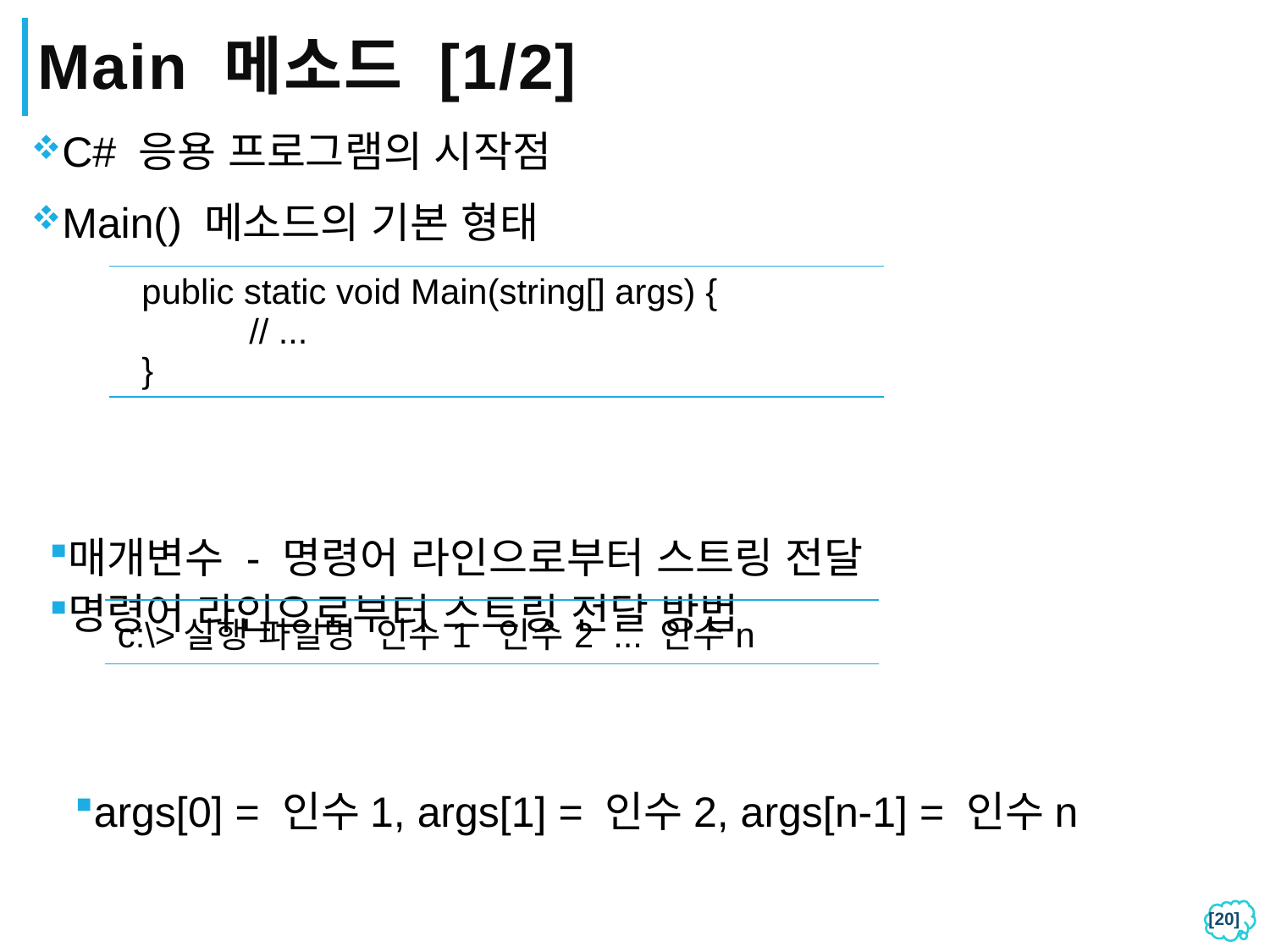

# Main 메소드 [1/2]
C# 응용 프로그램의 시작점
Main() 메소드의 기본 형태

매개변수 - 명령어 라인으로부터 스트링 전달
명령어 라인으로부터 스트링 전달 방법

args[0] = 인수1, args[1] = 인수2, args[n-1] = 인수n
| public static void Main(string[] args) { // ... } |
| --- |
| c:\>실행 파일명 인수1 인수2 ... 인수n |
| --- |
[20]